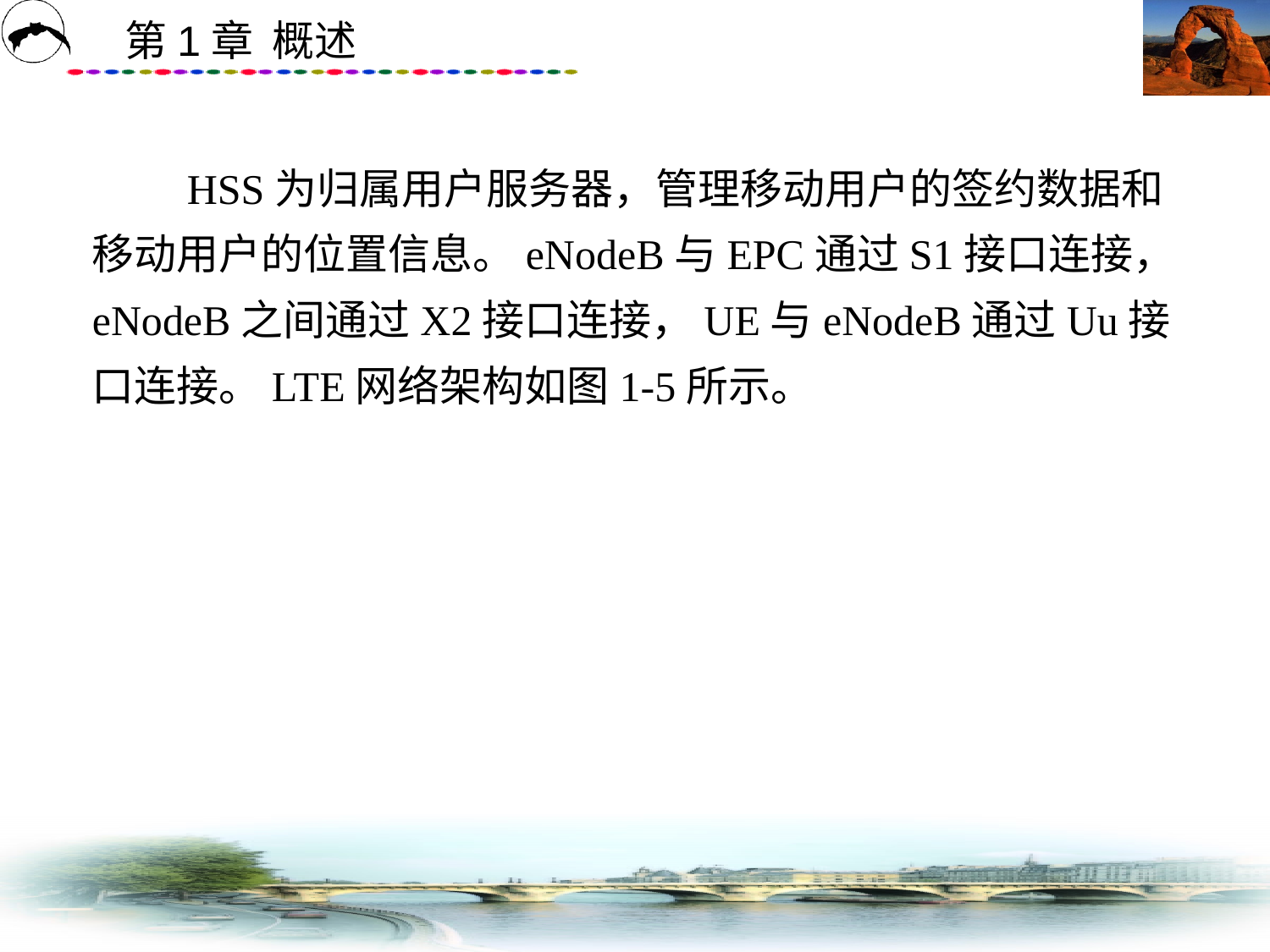

# HSS为归属用户服务器，管理移动用户的签约数据和移动用户的位置信息。eNodeB与EPC通过S1接口连接，eNodeB之间通过X2接口连接，UE与eNodeB通过Uu接口连接。LTE网络架构如图1-5所示。